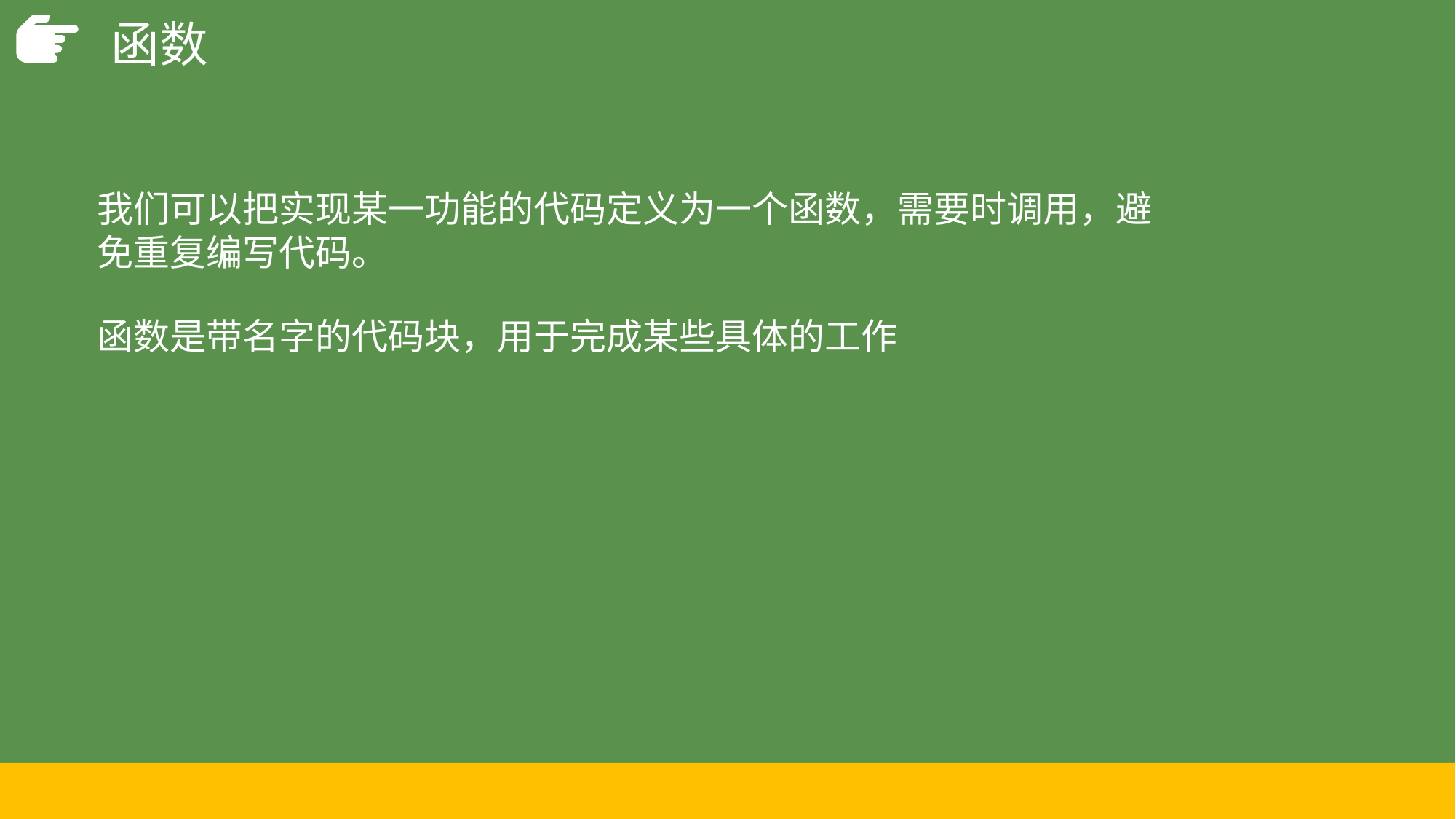

# 函数
我们可以把实现某一功能的代码定义为一个函数，需要时调用，避免重复编写代码。
函数是带名字的代码块，用于完成某些具体的工作